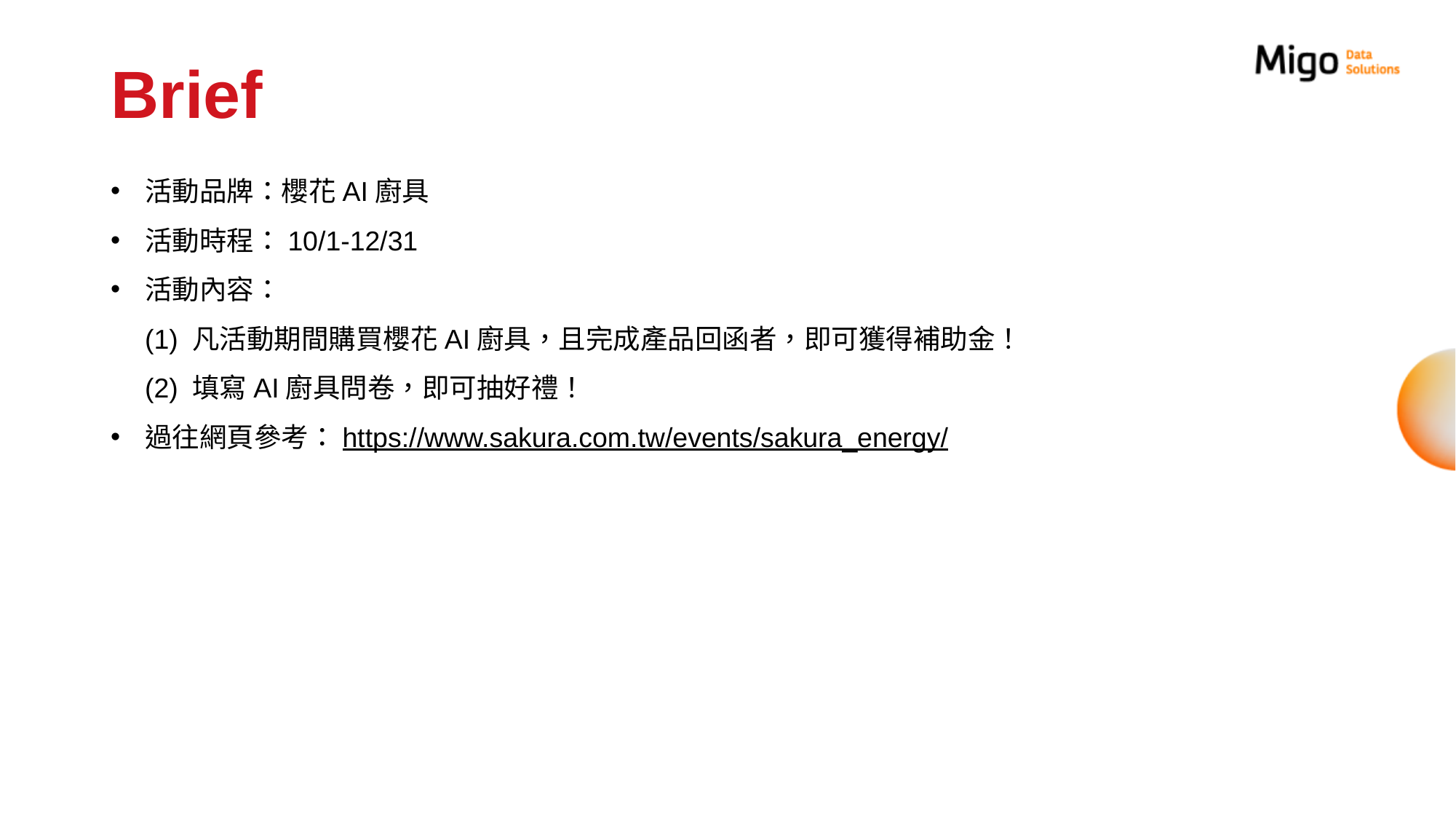

# Brief
活動品牌：櫻花AI廚具
活動時程：10/1-12/31
活動內容：
(1) 凡活動期間購買櫻花AI廚具，且完成產品回函者，即可獲得補助金！
(2) 填寫AI廚具問卷，即可抽好禮！
過往網頁參考：https://www.sakura.com.tw/events/sakura_energy/